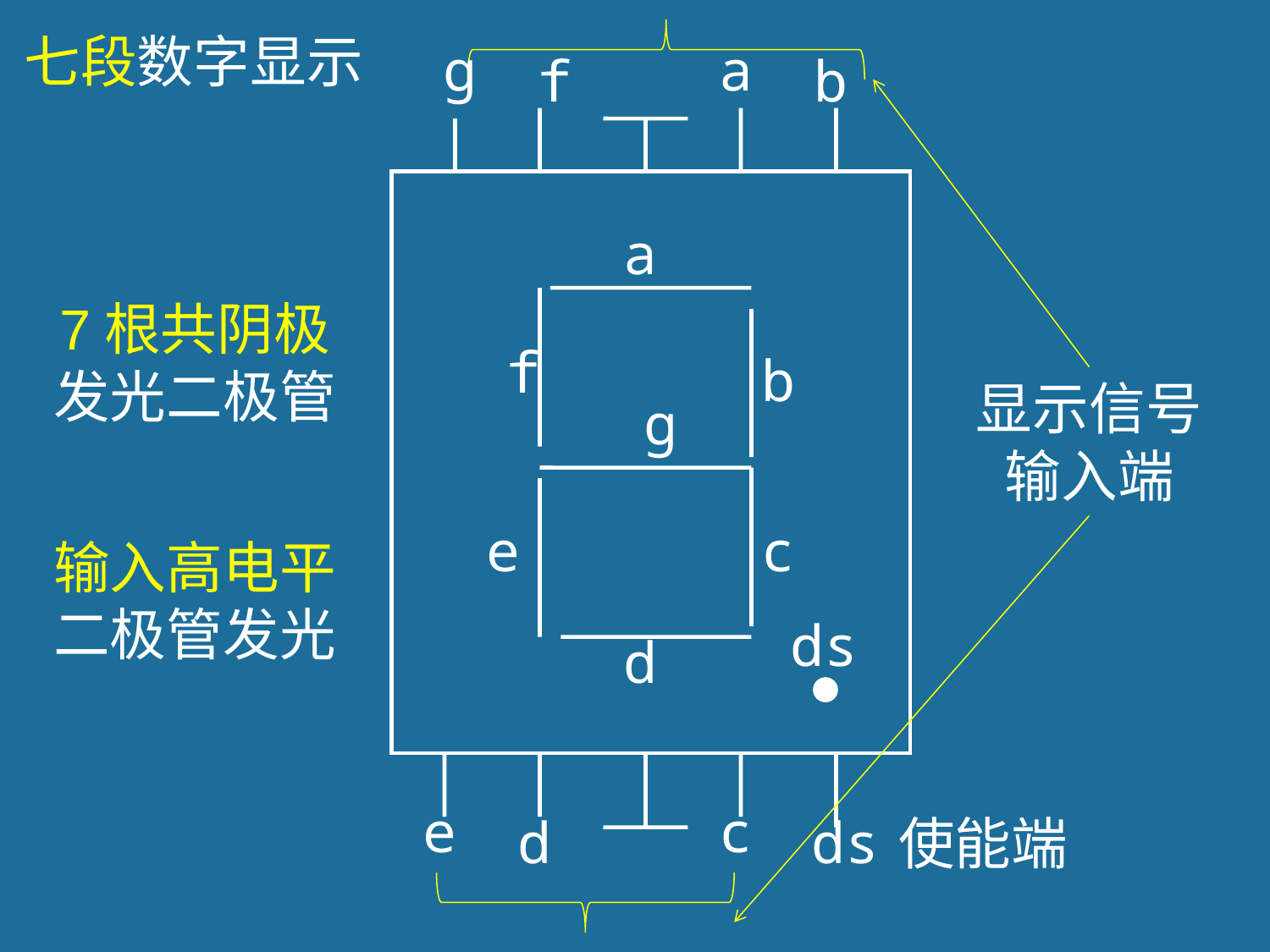

七段数字显示

 g
a
 f
b

ds

e
c
d
ds

显示信号
输入端
使能端

a

7根共阴极
发光二极管

 f

b
 g

c

e
输入高电平
二极管发光
d

166